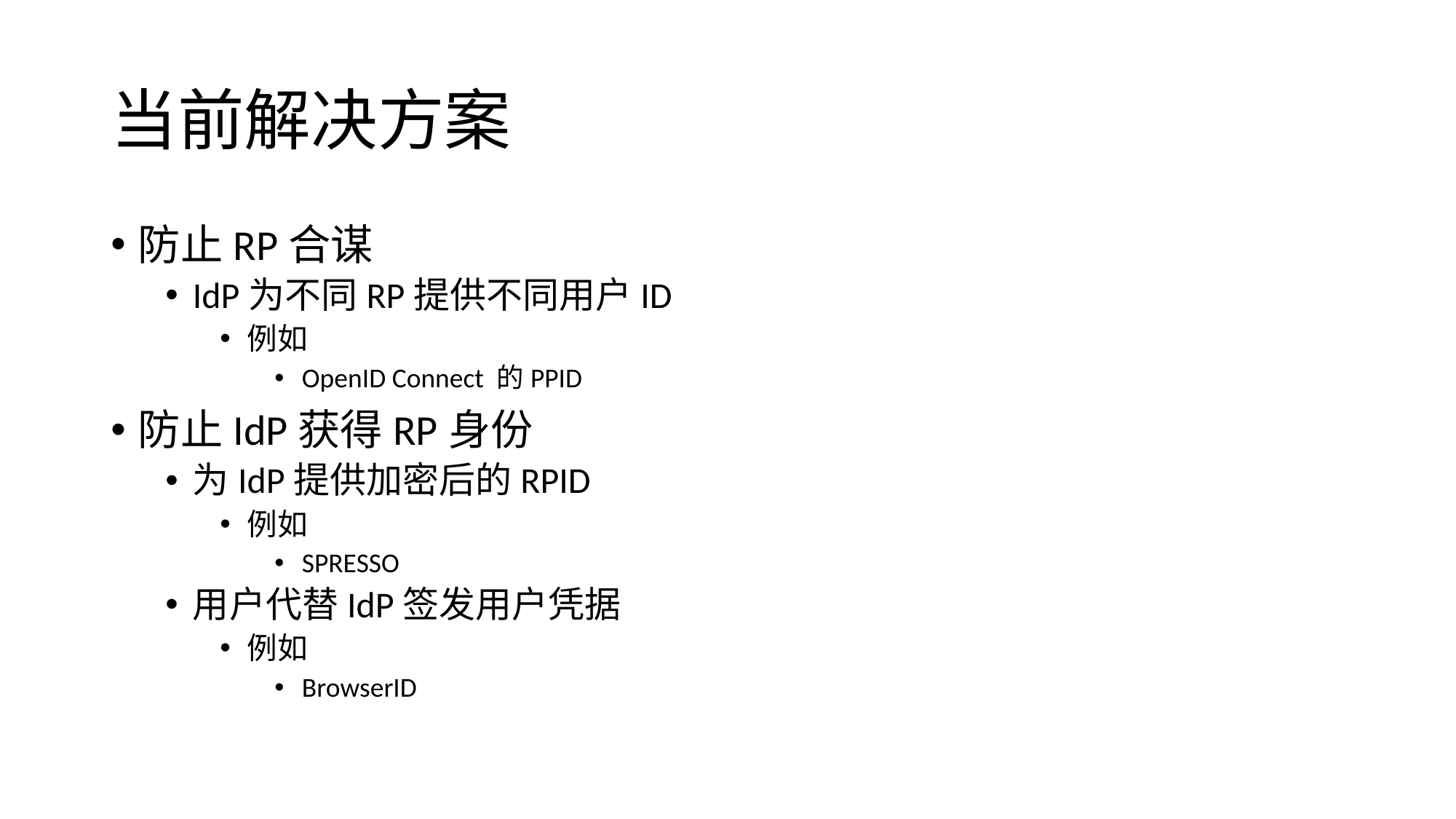

# 当前解决方案
防止RP合谋
IdP为不同RP提供不同用户ID
例如
OpenID Connect 的PPID
防止IdP获得RP身份
为IdP提供加密后的RPID
例如
SPRESSO
用户代替IdP签发用户凭据
例如
BrowserID